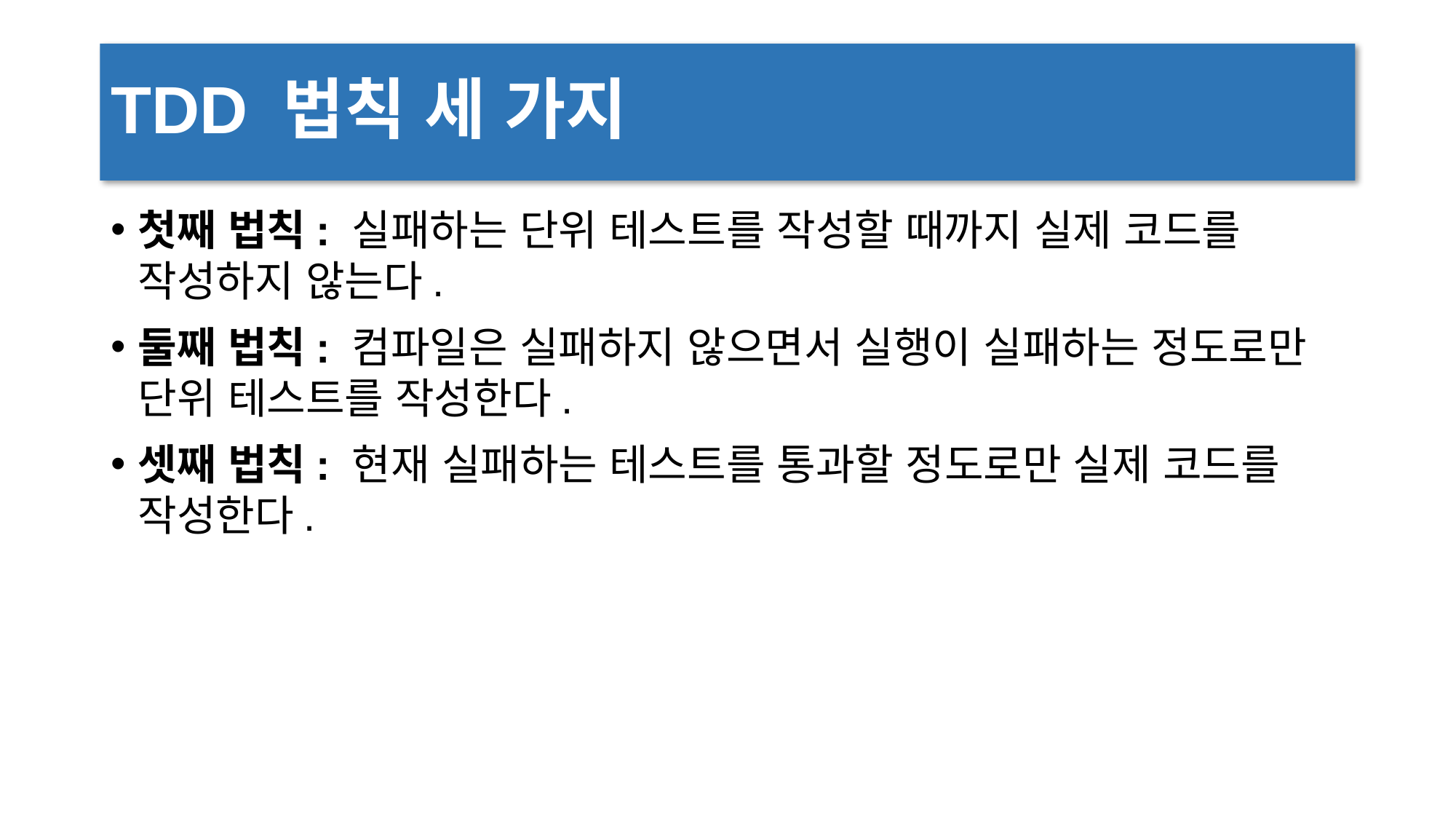

# TDD 법칙 세 가지
첫째 법칙: 실패하는 단위 테스트를 작성할 때까지 실제 코드를 작성하지 않는다.
둘째 법칙: 컴파일은 실패하지 않으면서 실행이 실패하는 정도로만 단위 테스트를 작성한다.
셋째 법칙: 현재 실패하는 테스트를 통과할 정도로만 실제 코드를 작성한다.